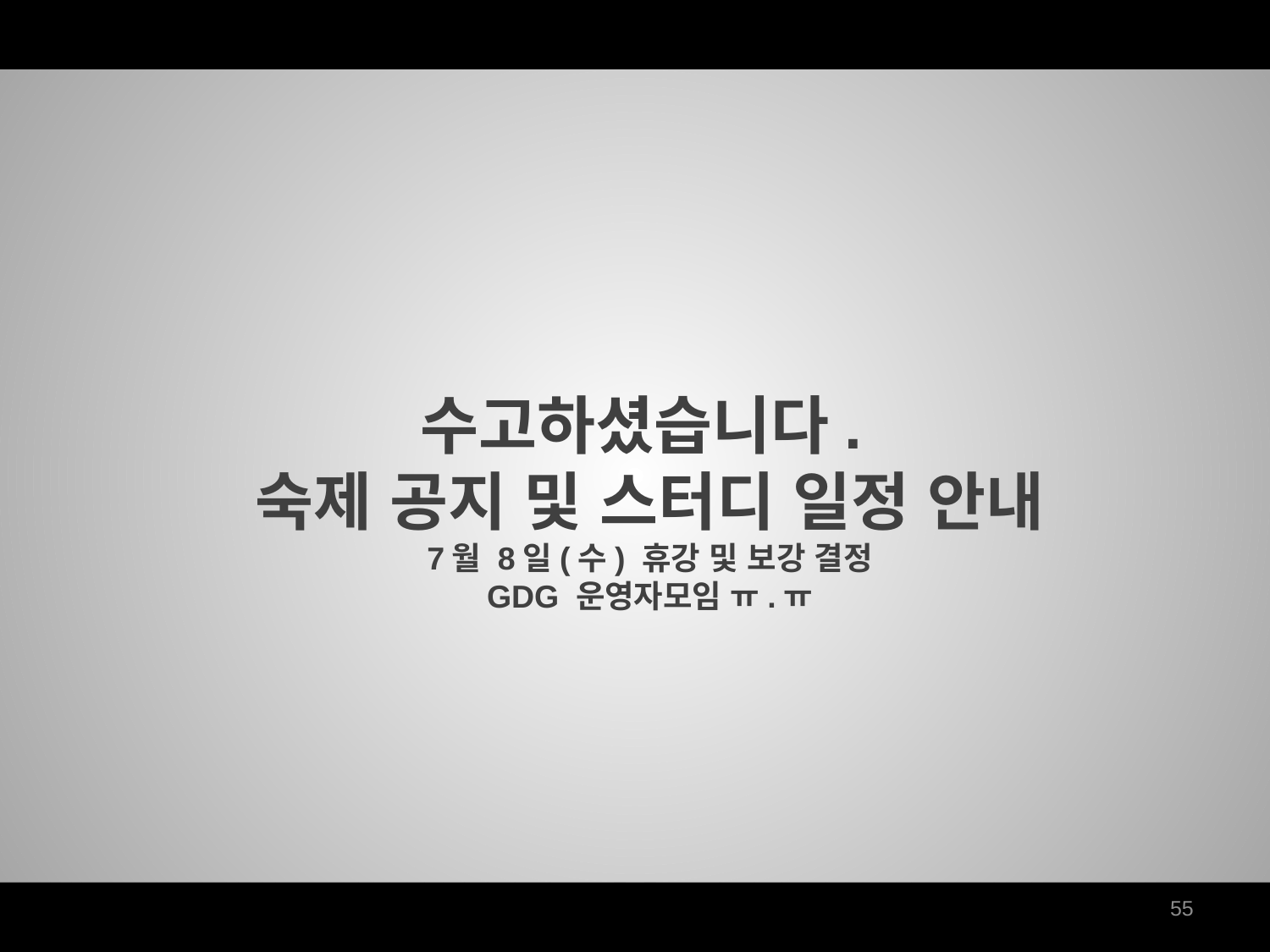

수고하셨습니다.
숙제 공지 및 스터디 일정 안내
7월 8일(수) 휴강 및 보강 결정
GDG 운영자모임 ㅠ.ㅠ
55